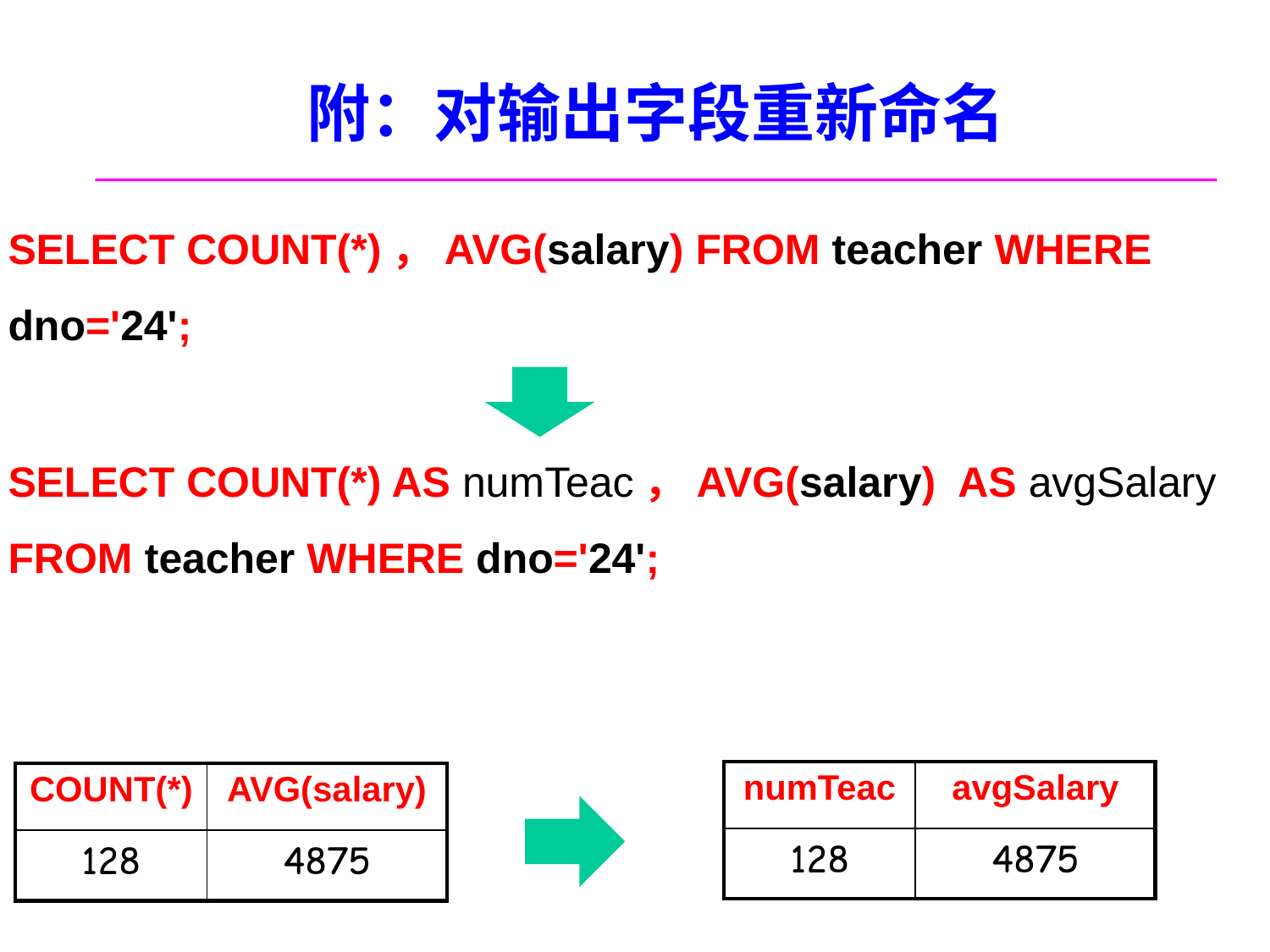

# 附：对输出字段重新命名
SELECT COUNT(*)，AVG(salary) FROM teacher WHERE dno='24';

SELECT COUNT(*) AS numTeac，AVG(salary)  AS avgSalary FROM teacher WHERE dno='24';

| numTeac | avgSalary |
| --- | --- |
| 128 | 4875 |
| COUNT(\*) | AVG(salary) |
| --- | --- |
| 128 | 4875 |